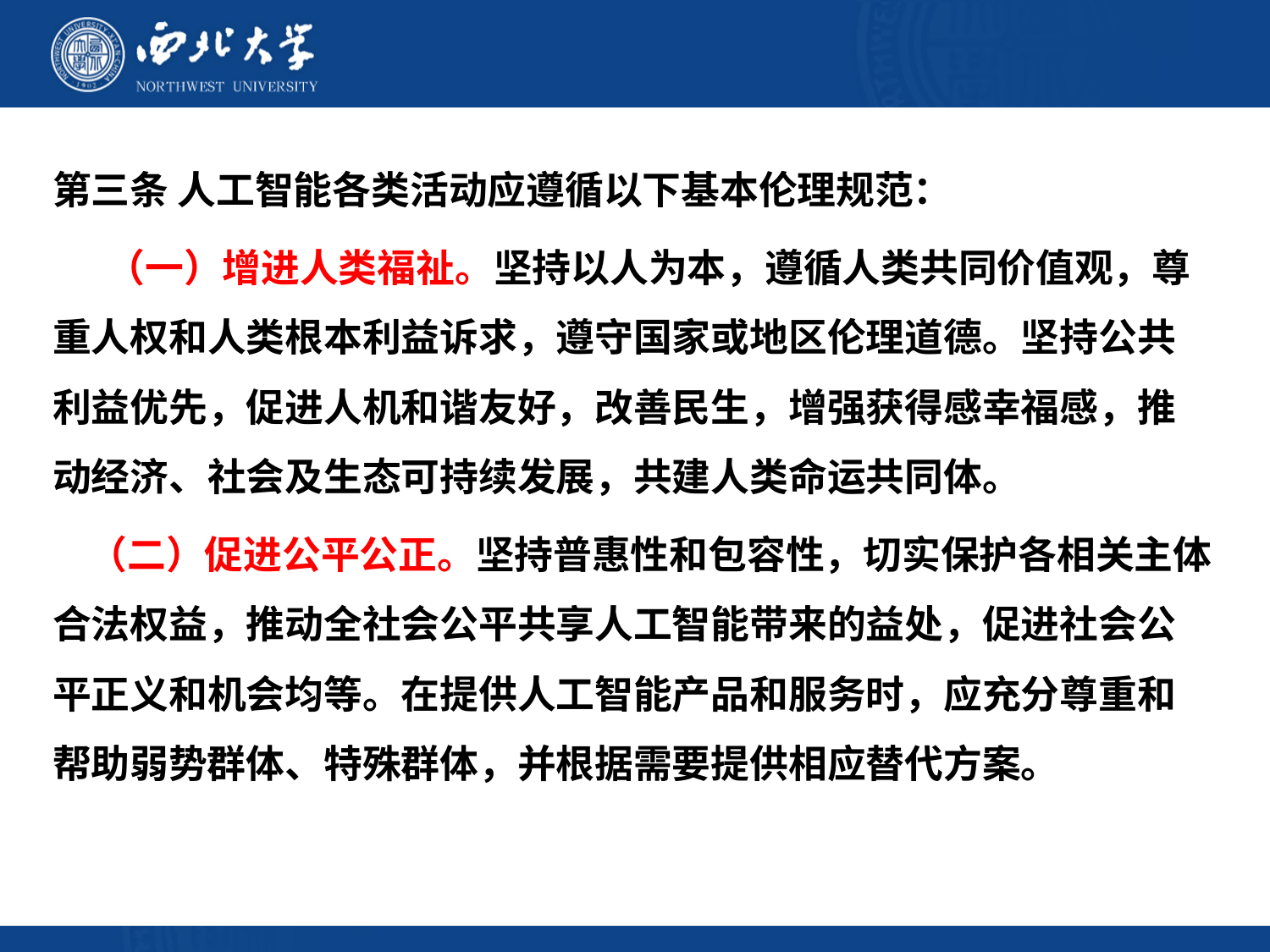

第三条 人工智能各类活动应遵循以下基本伦理规范：
     （一）增进人类福祉。坚持以人为本，遵循人类共同价值观，尊重人权和人类根本利益诉求，遵守国家或地区伦理道德。坚持公共利益优先，促进人机和谐友好，改善民生，增强获得感幸福感，推动经济、社会及生态可持续发展，共建人类命运共同体。
   （二）促进公平公正。坚持普惠性和包容性，切实保护各相关主体合法权益，推动全社会公平共享人工智能带来的益处，促进社会公平正义和机会均等。在提供人工智能产品和服务时，应充分尊重和帮助弱势群体、特殊群体，并根据需要提供相应替代方案。